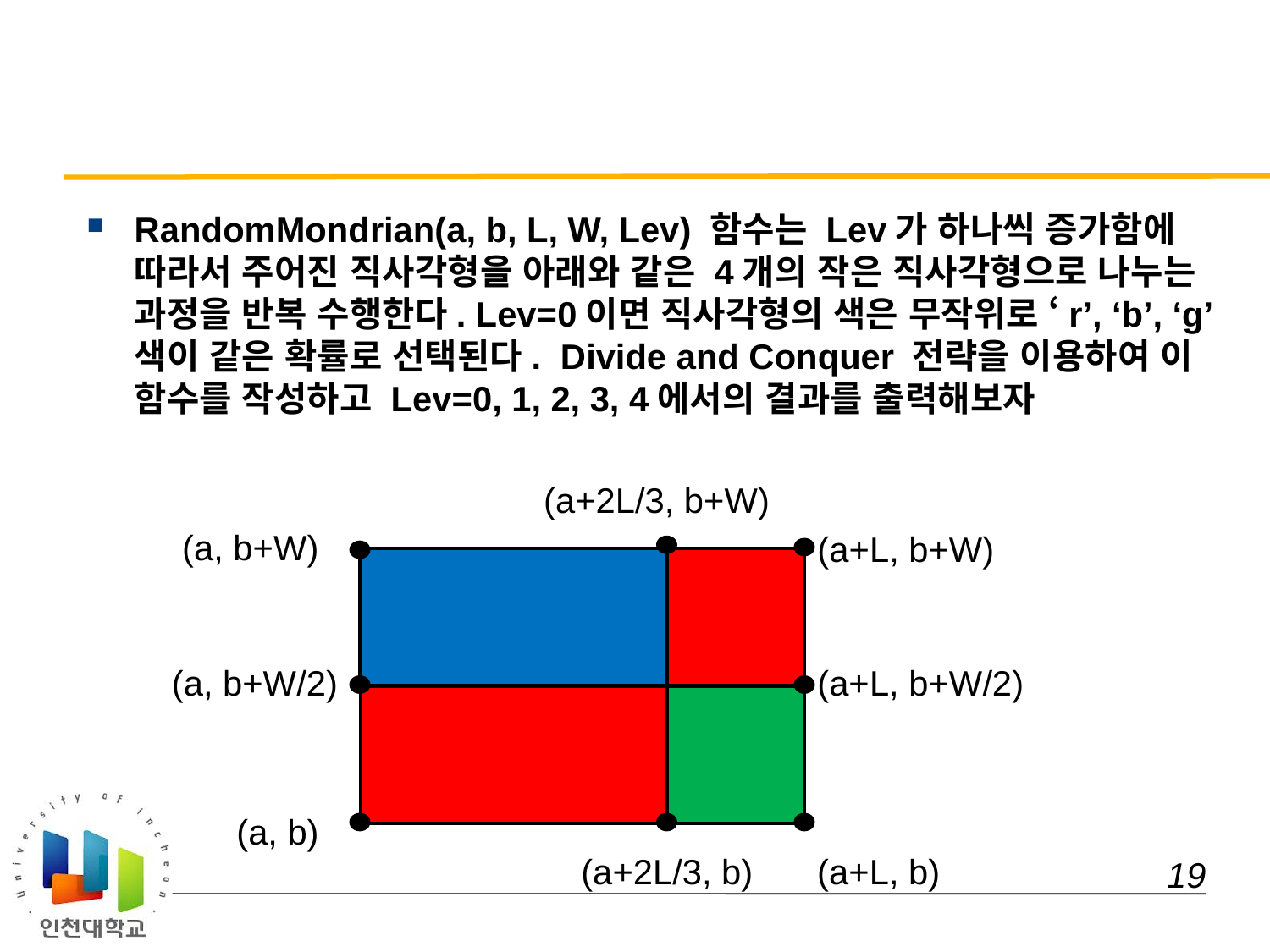

#
RandomMondrian(a, b, L, W, Lev) 함수는 Lev가 하나씩 증가함에 따라서 주어진 직사각형을 아래와 같은 4개의 작은 직사각형으로 나누는 과정을 반복 수행한다. Lev=0이면 직사각형의 색은 무작위로 ‘r’, ‘b’, ‘g’색이 같은 확률로 선택된다.  Divide and Conquer 전략을 이용하여 이 함수를 작성하고 Lev=0, 1, 2, 3, 4에서의 결과를 출력해보자
(a+2L/3, b+W)
(a, b+W)
(a+L, b+W)

(a, b+W/2)
(a+L, b+W/2)

(a, b)

(a+2L/3, b)
(a+L, b)
 19